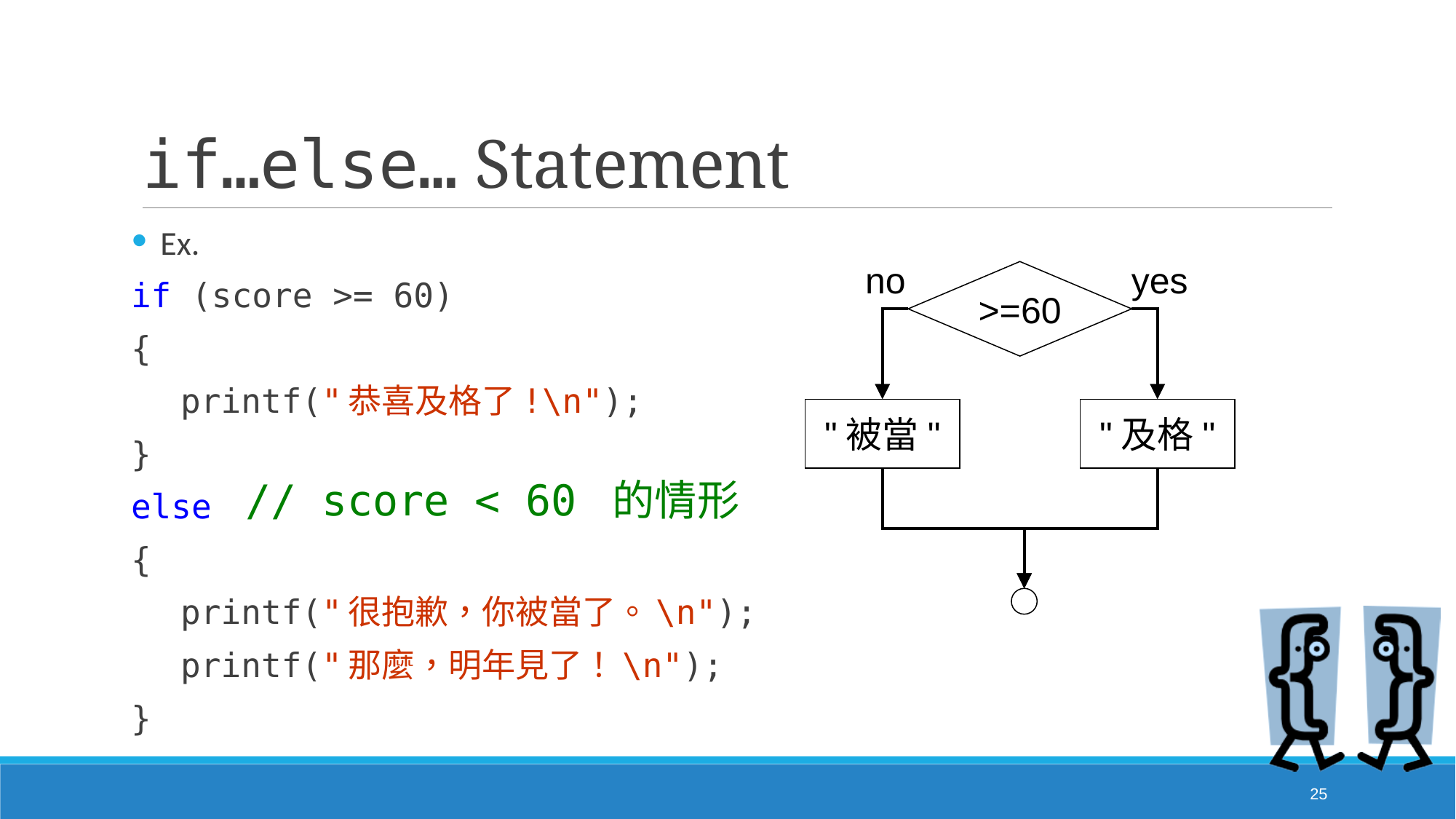

# if…else… Statement
Ex.
if (score >= 60)
{
	 printf("恭喜及格了!\n");
}
else
{
	 printf("很抱歉，你被當了。\n");
	 printf("那麼，明年見了！\n");
}
no
yes
>=60
"被當"
"及格"
// score < 60 的情形

25